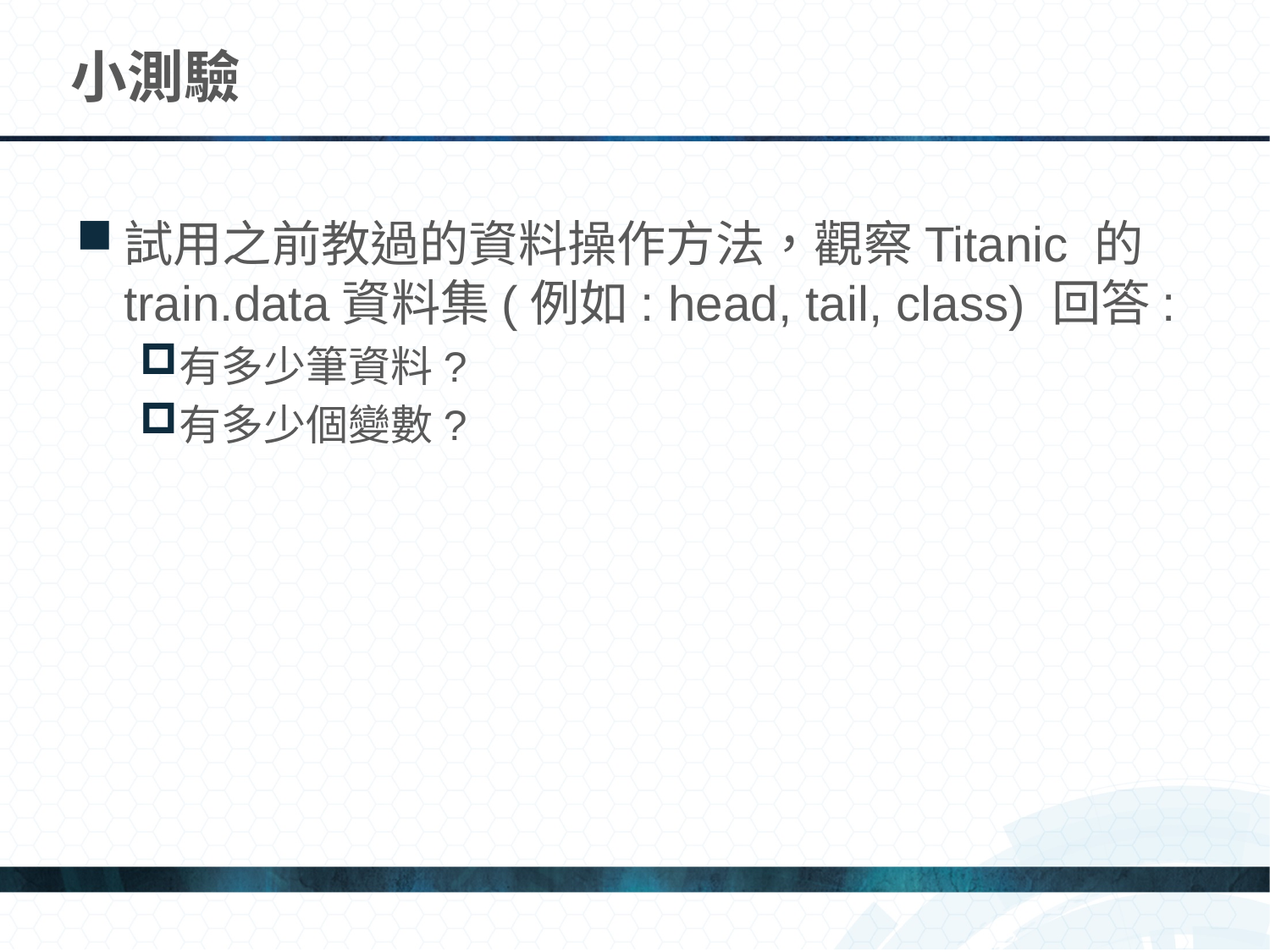

# 小測驗
試用之前教過的資料操作方法，觀察Titanic 的 train.data資料集(例如: head, tail, class) 回答:
有多少筆資料?
有多少個變數?